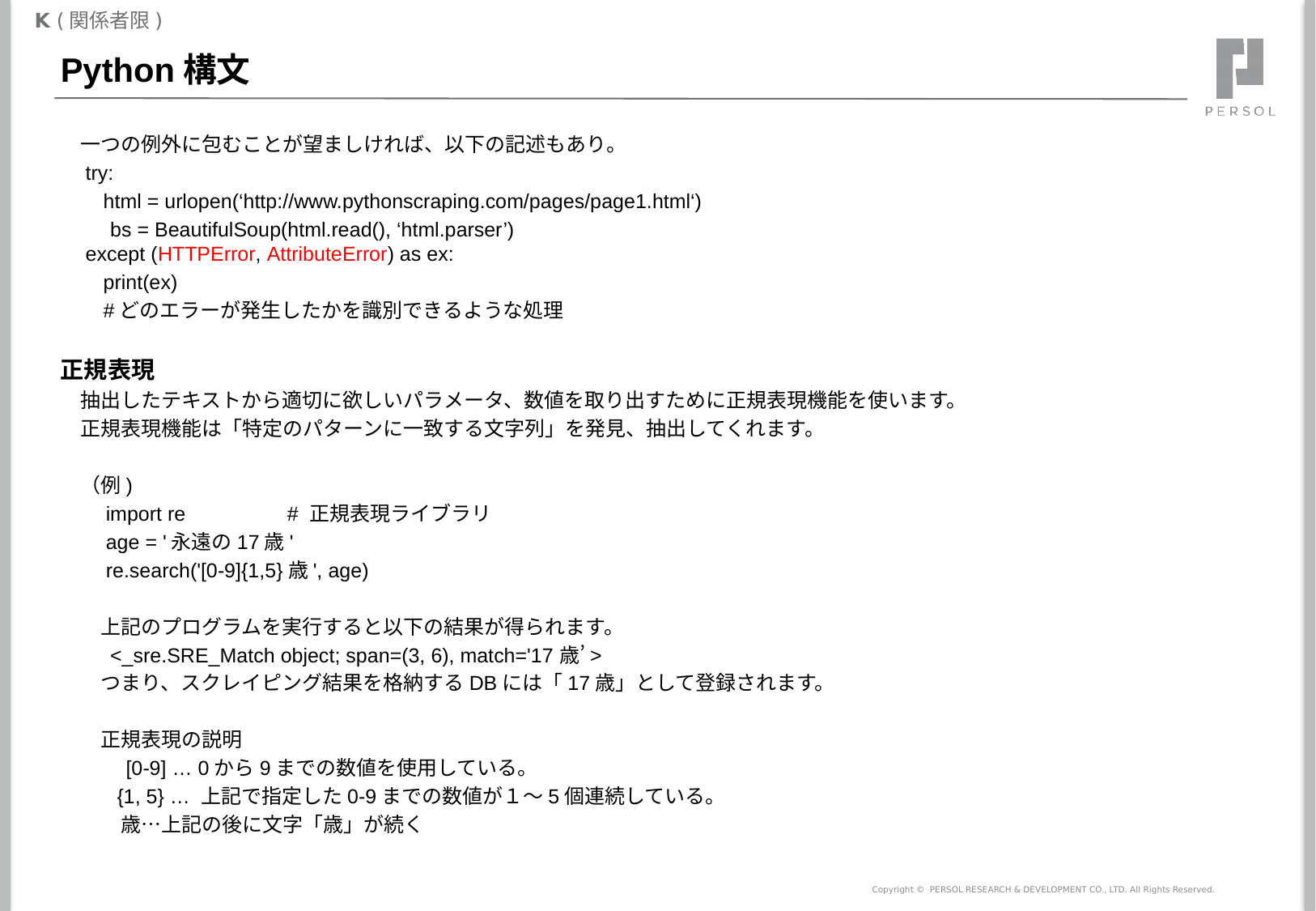

# Python構文
　一つの例外に包むことが望ましければ、以下の記述もあり。
　try:
　    html = urlopen(‘http://www.pythonscraping.com/pages/page1.html‘)
　　 bs = BeautifulSoup(html.read(), ‘html.parser’)
　except (HTTPError, AttributeError) as ex:
　    print(ex)
　    #どのエラーが発生したかを識別できるような処理

正規表現
　抽出したテキストから適切に欲しいパラメータ、数値を取り出すために正規表現機能を使います。
　正規表現機能は「特定のパターンに一致する文字列」を発見、抽出してくれます。

　（例)
　　import re                  # 正規表現ライブラリ
　　age = '永遠の17歳'
　　re.search('[0-9]{1,5}歳', age)

　　上記のプログラムを実行すると以下の結果が得られます。
　　 <_sre.SRE_Match object; span=(3, 6), match='17歳’>
　　つまり、スクレイピング結果を格納するDBには「17歳」として登録されます。

　　正規表現の説明
　　　[0-9] … 0から9までの数値を使用している。
   　   {1, 5} … 上記で指定した0-9までの数値が１～5個連続している。
　　　歳…上記の後に文字「歳」が続く